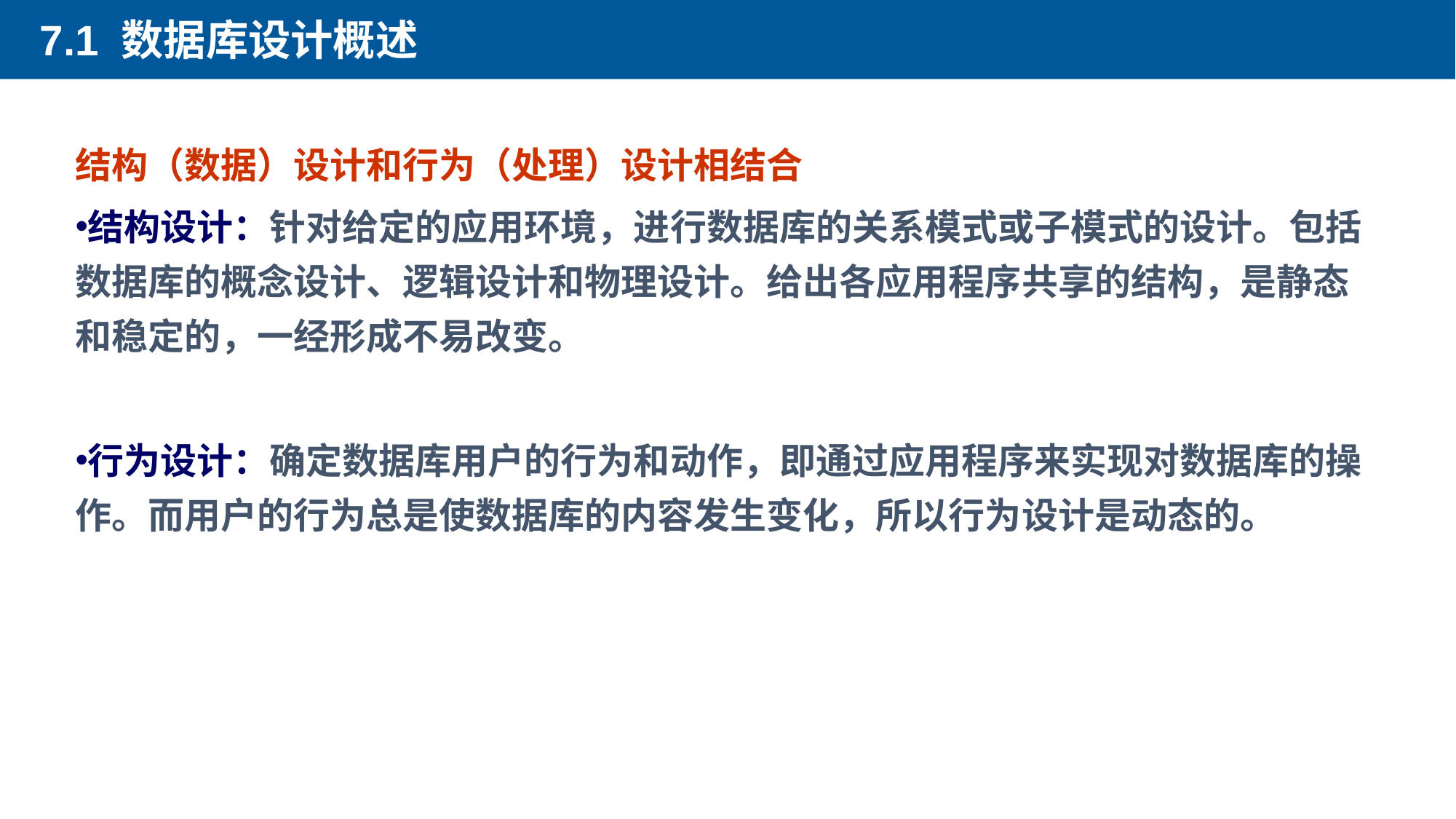

7.1 数据库设计概述

结构（数据）设计和行为（处理）设计相结合
结构设计：针对给定的应用环境，进行数据库的关系模式或子模式的设计。包括数据库的概念设计、逻辑设计和物理设计。给出各应用程序共享的结构，是静态和稳定的，一经形成不易改变。

行为设计：确定数据库用户的行为和动作，即通过应用程序来实现对数据库的操作。而用户的行为总是使数据库的内容发生变化，所以行为设计是动态的。